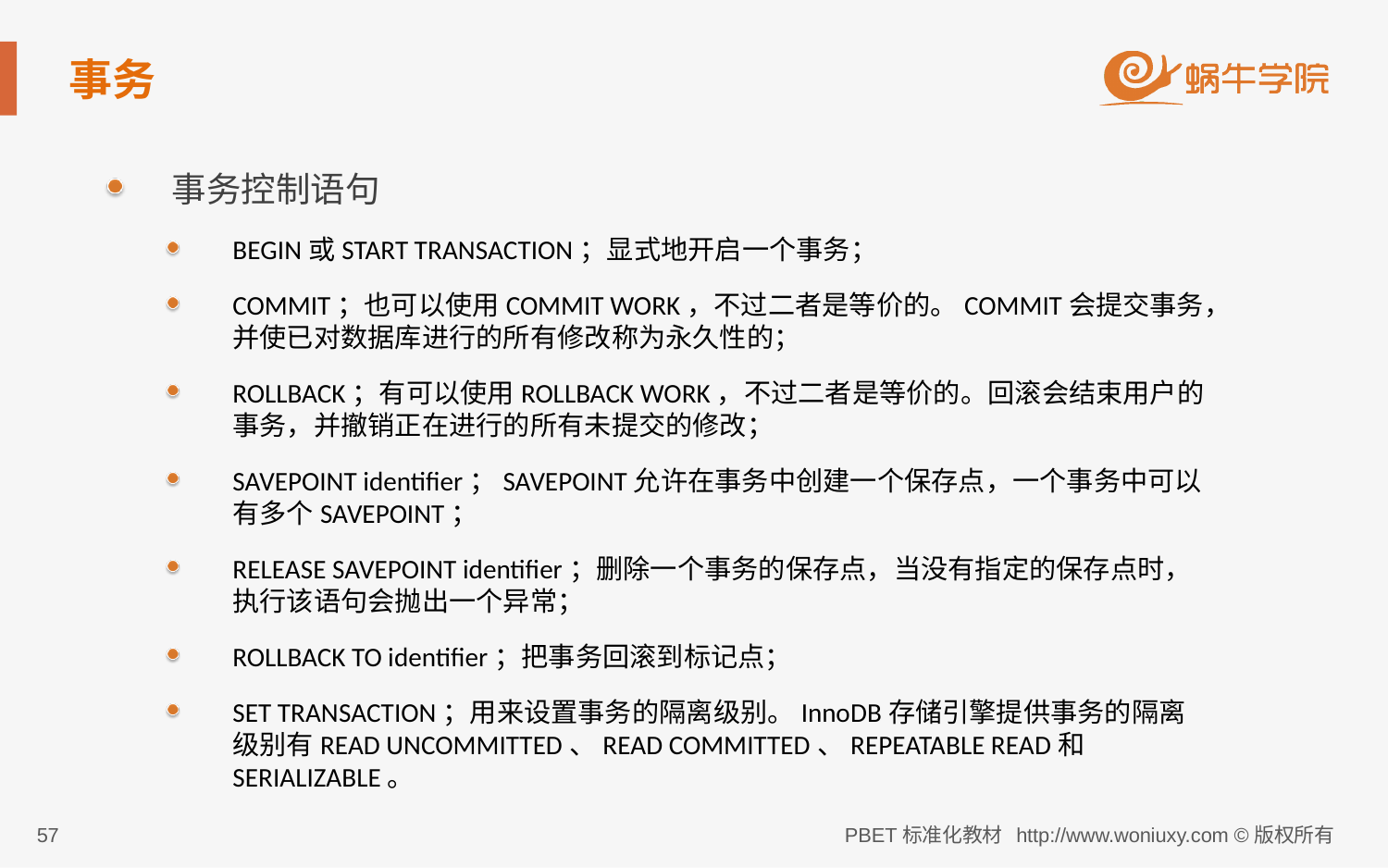

# 事务
事务控制语句
BEGIN或START TRANSACTION；显式地开启一个事务；
COMMIT；也可以使用COMMIT WORK，不过二者是等价的。COMMIT会提交事务，并使已对数据库进行的所有修改称为永久性的；
ROLLBACK；有可以使用ROLLBACK WORK，不过二者是等价的。回滚会结束用户的事务，并撤销正在进行的所有未提交的修改；
SAVEPOINT identifier；SAVEPOINT允许在事务中创建一个保存点，一个事务中可以有多个SAVEPOINT；
RELEASE SAVEPOINT identifier；删除一个事务的保存点，当没有指定的保存点时，执行该语句会抛出一个异常；
ROLLBACK TO identifier；把事务回滚到标记点；
SET TRANSACTION；用来设置事务的隔离级别。InnoDB存储引擎提供事务的隔离级别有READ UNCOMMITTED、READ COMMITTED、REPEATABLE READ和SERIALIZABLE。